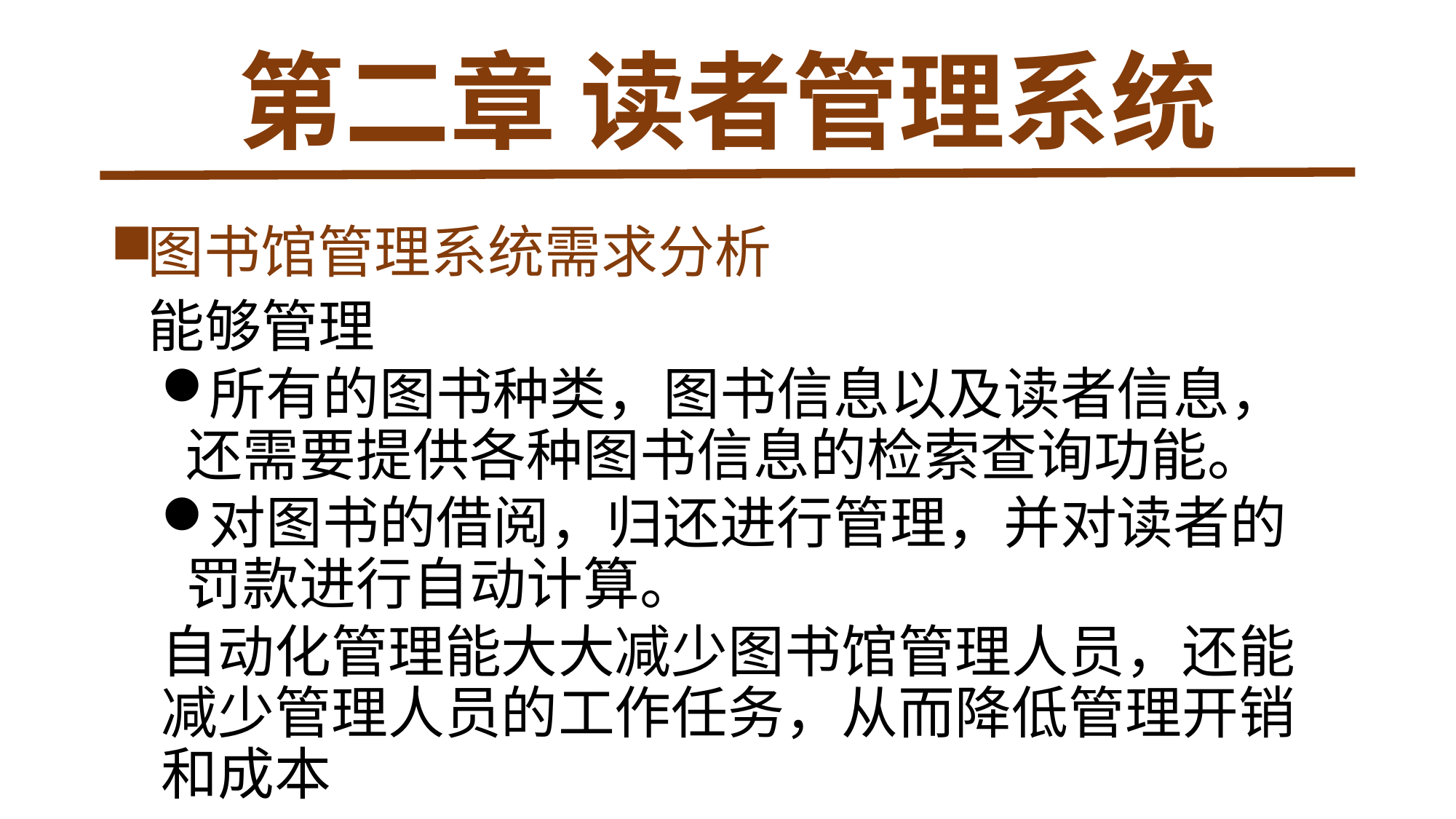

# 第二章 读者管理系统
图书馆管理系统需求分析
  能够管理
所有的图书种类，图书信息以及读者信息，还需要提供各种图书信息的检索查询功能。
对图书的借阅，归还进行管理，并对读者的罚款进行自动计算。
自动化管理能大大减少图书馆管理人员，还能减少管理人员的工作任务，从而降低管理开销和成本